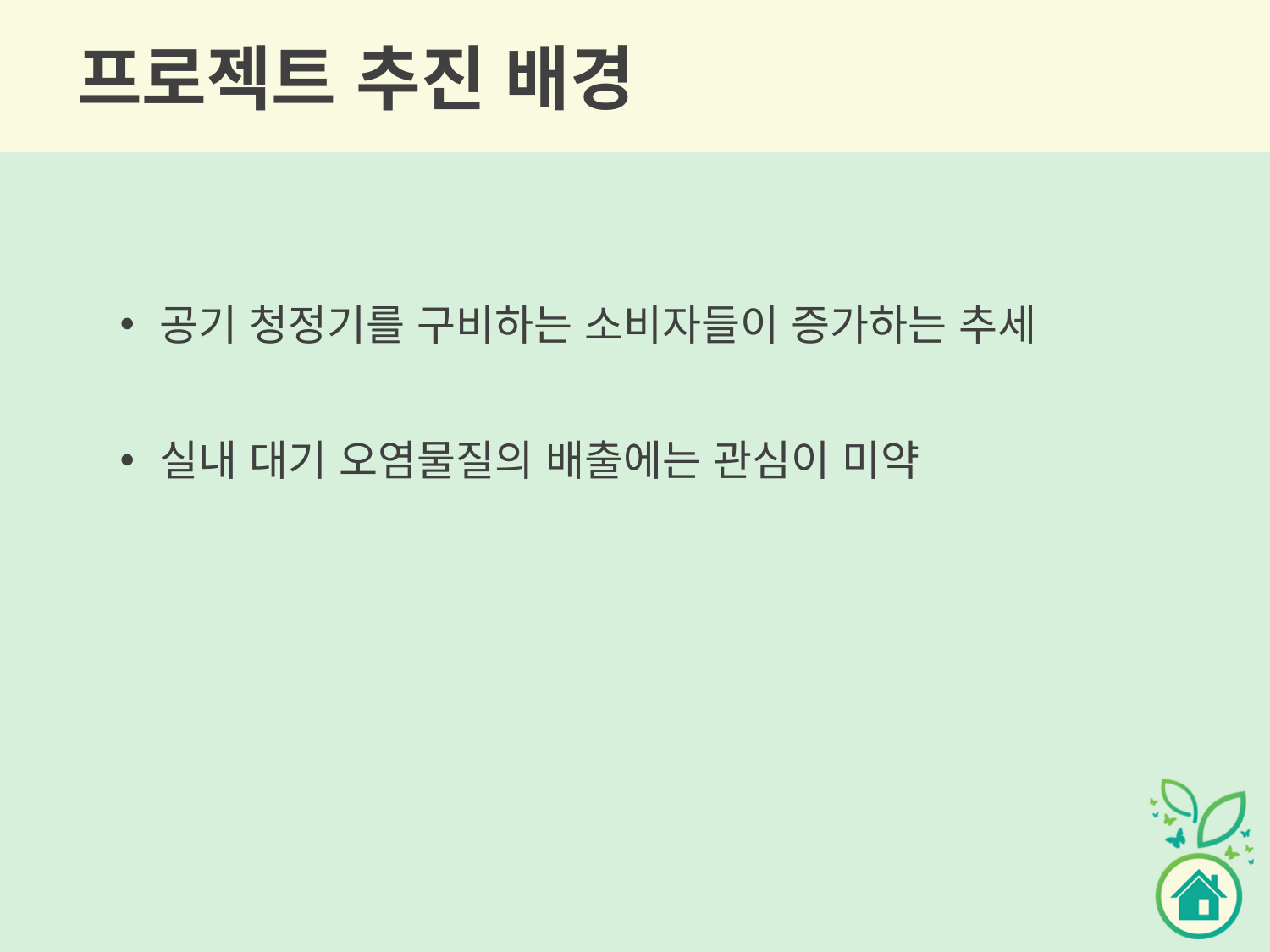

# 프로젝트 추진 배경
공기 청정기를 구비하는 소비자들이 증가하는 추세
실내 대기 오염물질의 배출에는 관심이 미약